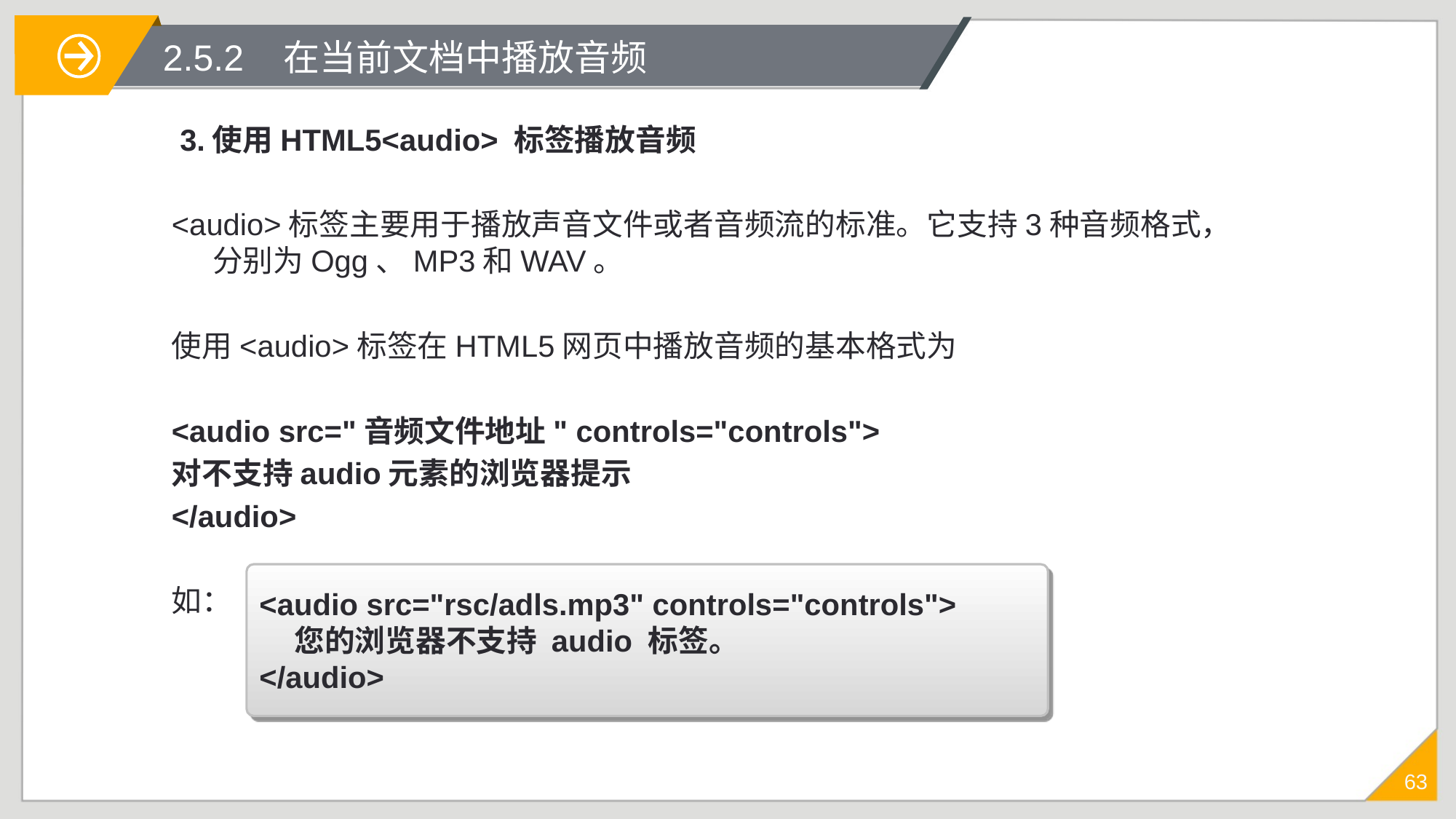

2.5.2   在当前文档中播放音频
 3.使用HTML5<audio> 标签播放音频

<audio>标签主要用于播放声音文件或者音频流的标准。它支持3种音频格式，分别为Ogg、MP3和WAV。

使用<audio>标签在HTML5网页中播放音频的基本格式为

<audio src="音频文件地址" controls="controls">
对不支持audio元素的浏览器提示
</audio>

如：

<audio src="rsc/adls.mp3" controls="controls">
    您的浏览器不支持 audio 标签。
</audio>